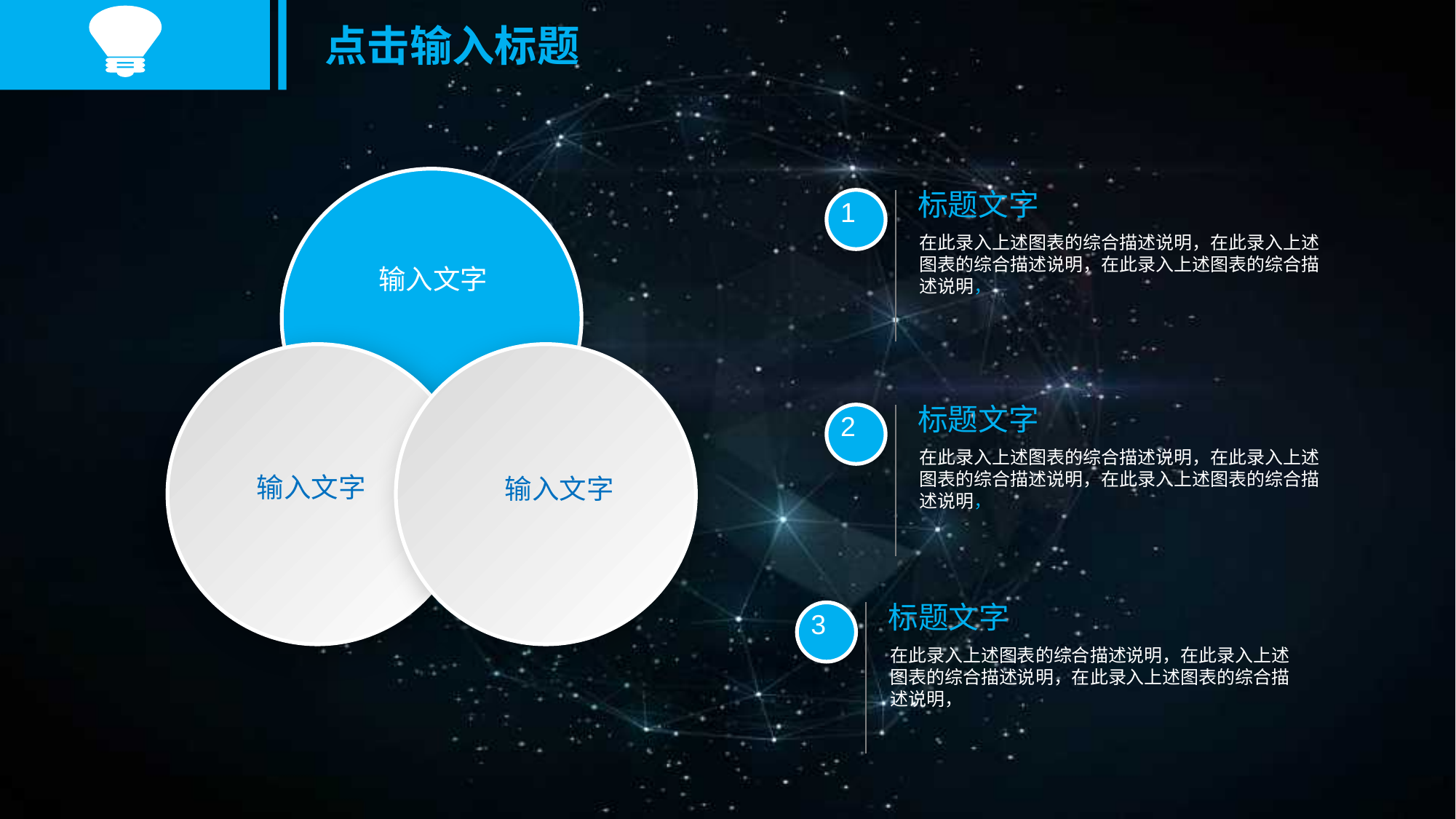

点击输入标题

标题文字
1

在此录入上述图表的综合描述说明，在此录入上述图表的综合描述说明，在此录入上述图表的综合描述说明，
输入文字

标题文字
2

在此录入上述图表的综合描述说明，在此录入上述图表的综合描述说明，在此录入上述图表的综合描述说明，
输入文字
输入文字
标题文字
3

在此录入上述图表的综合描述说明，在此录入上述图表的综合描述说明，在此录入上述图表的综合描述说明，